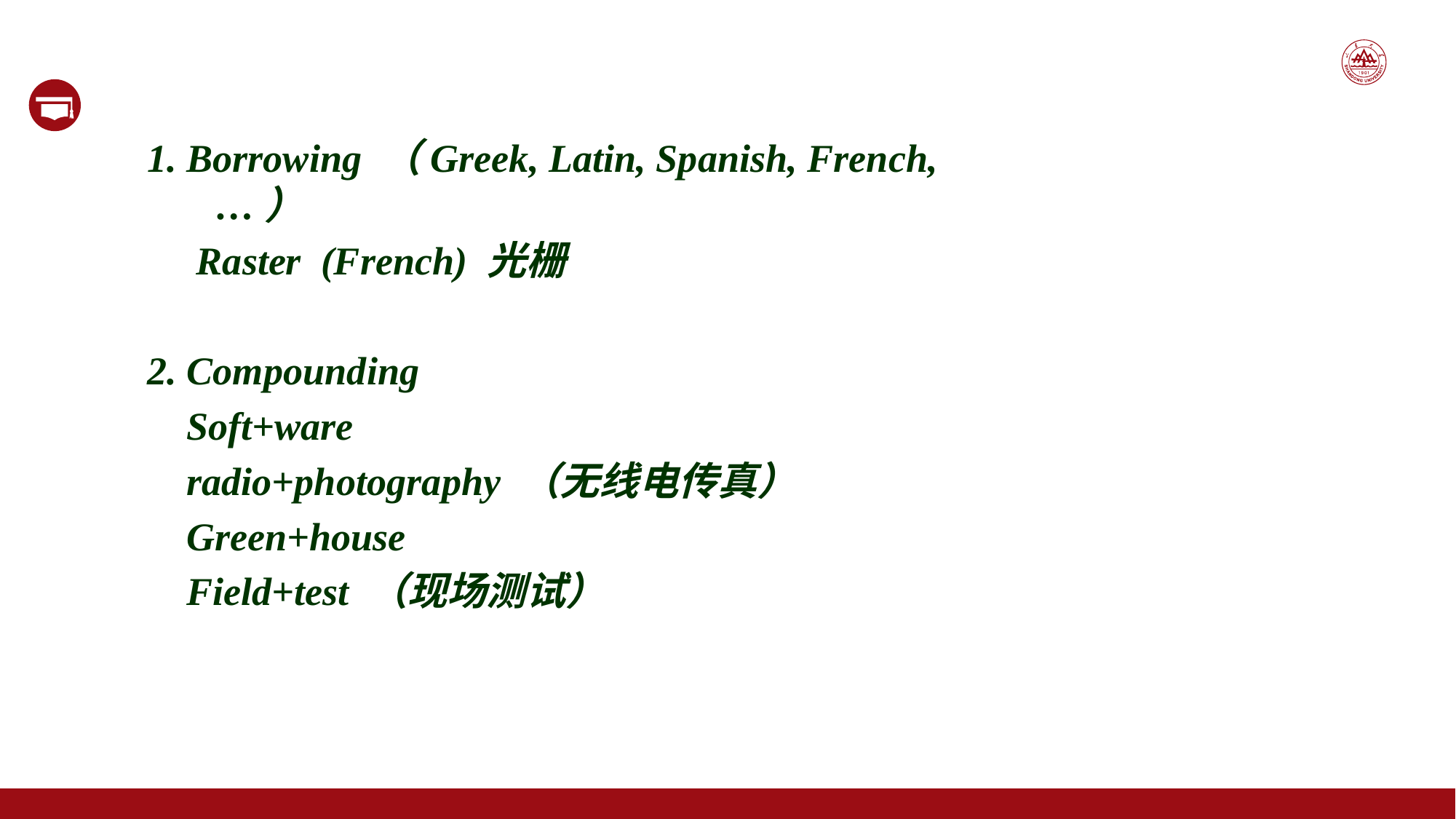

1. Borrowing （Greek, Latin, Spanish, French, …）
     Raster  (French) 光栅

2. Compounding
    Soft+ware
    radio+photography （无线电传真）
    Green+house
    Field+test （现场测试）